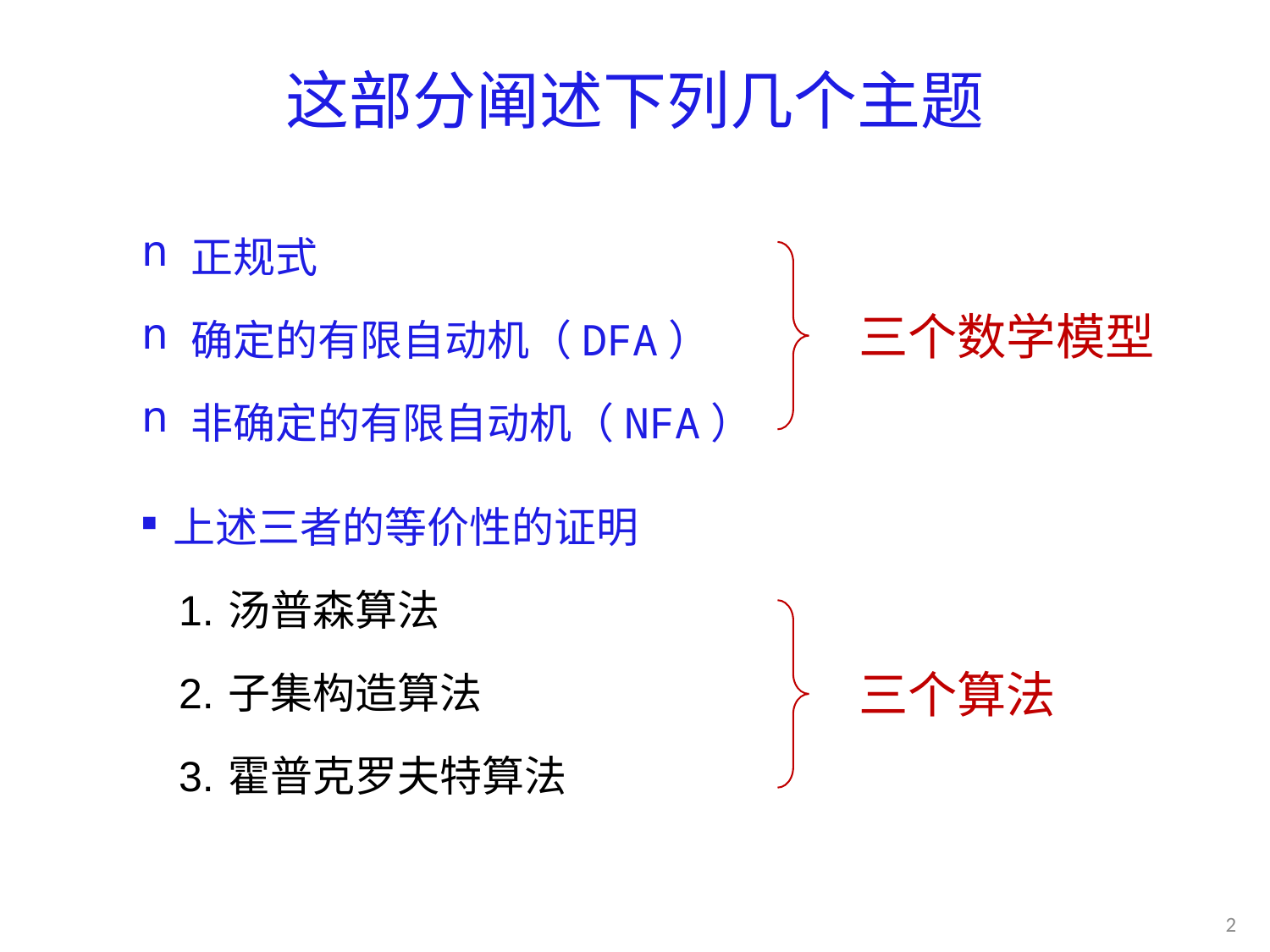

# 这部分阐述下列几个主题
正规式
确定的有限自动机（DFA）
非确定的有限自动机（NFA）
上述三者的等价性的证明
汤普森算法
子集构造算法
霍普克罗夫特算法

三个数学模型

三个算法
2